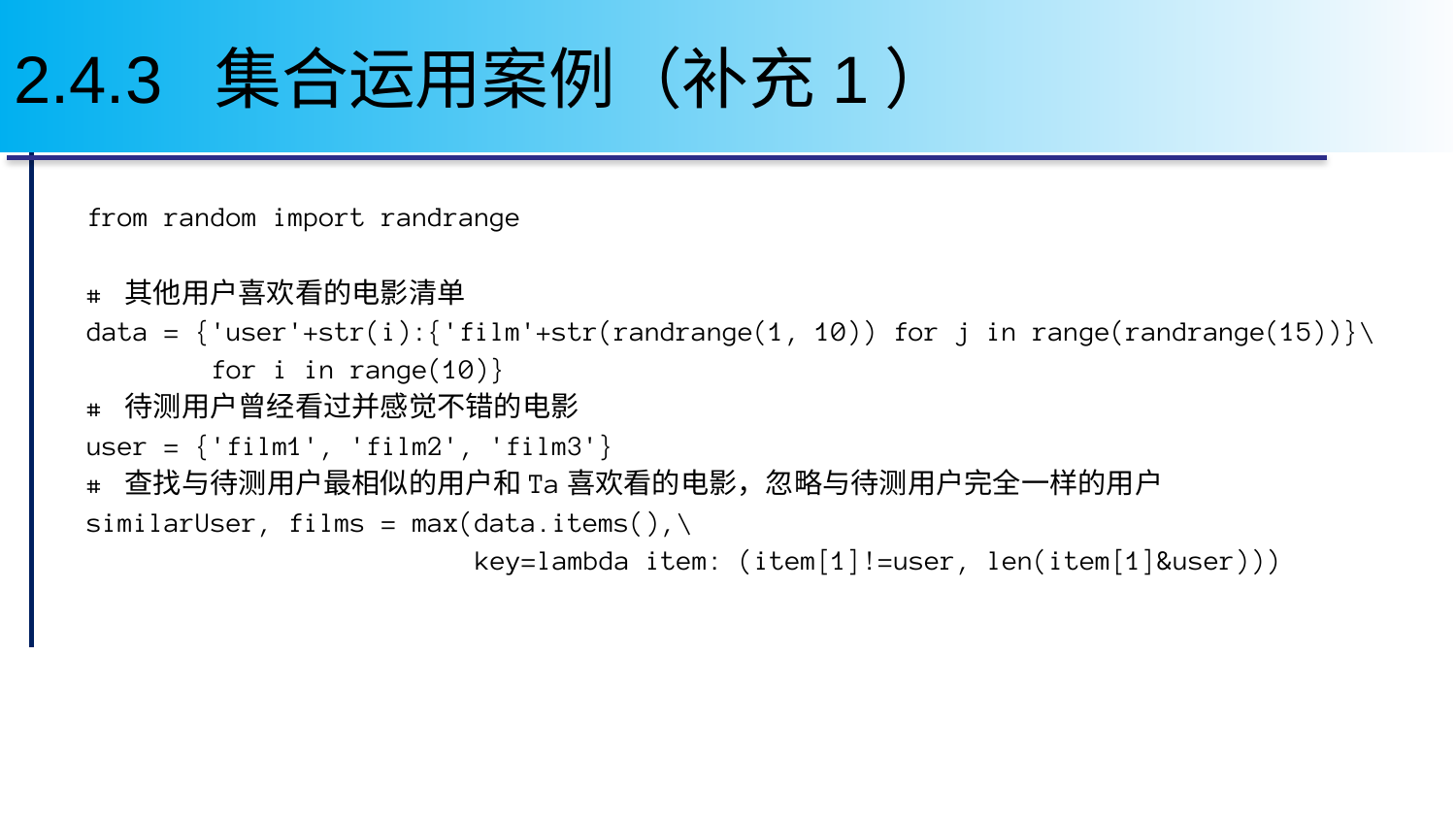

# 2.4.3  集合运用案例（补充1）
from random import randrange

# 其他用户喜欢看的电影清单
data = {'user'+str(i):{'film'+str(randrange(1, 10)) for j in range(randrange(15))}\
        for i in range(10)}
# 待测用户曾经看过并感觉不错的电影
user = {'film1', 'film2', 'film3'}
# 查找与待测用户最相似的用户和Ta喜欢看的电影，忽略与待测用户完全一样的用户
similarUser, films = max(data.items(),\
                         key=lambda item: (item[1]!=user, len(item[1]&user)))